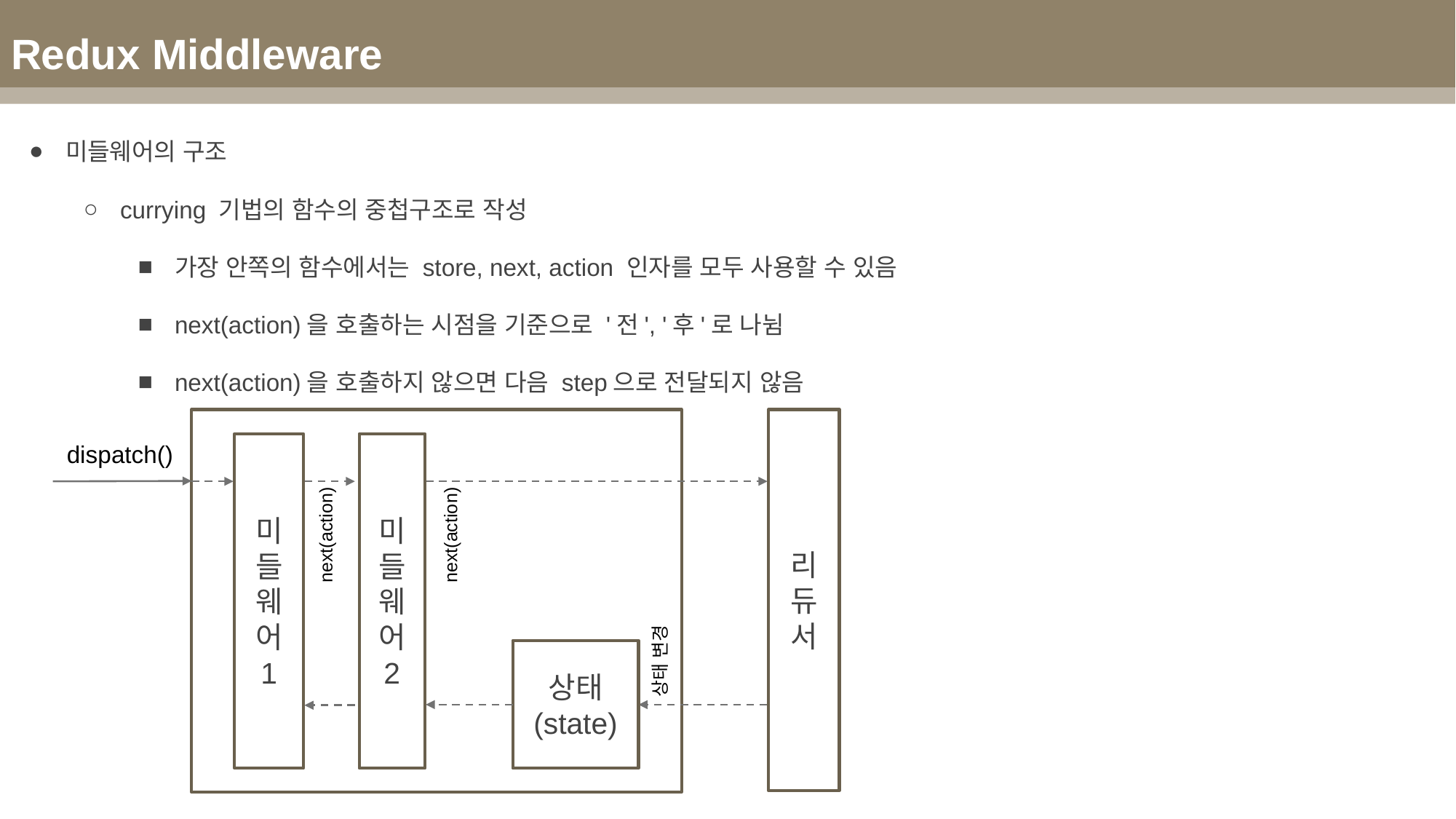

Redux Middleware
미들웨어의 구조
currying 기법의 함수의 중첩구조로 작성
가장 안쪽의 함수에서는 store, next, action 인자를 모두 사용할 수 있음
next(action)을 호출하는 시점을 기준으로 '전', '후'로 나뉨
next(action)을 호출하지 않으면 다음 step으로 전달되지 않음

리듀서
dispatch()
미
들
웨
어
1
미
들
웨
어
2
next(action)
next(action)
상태
(state)
상태 변경